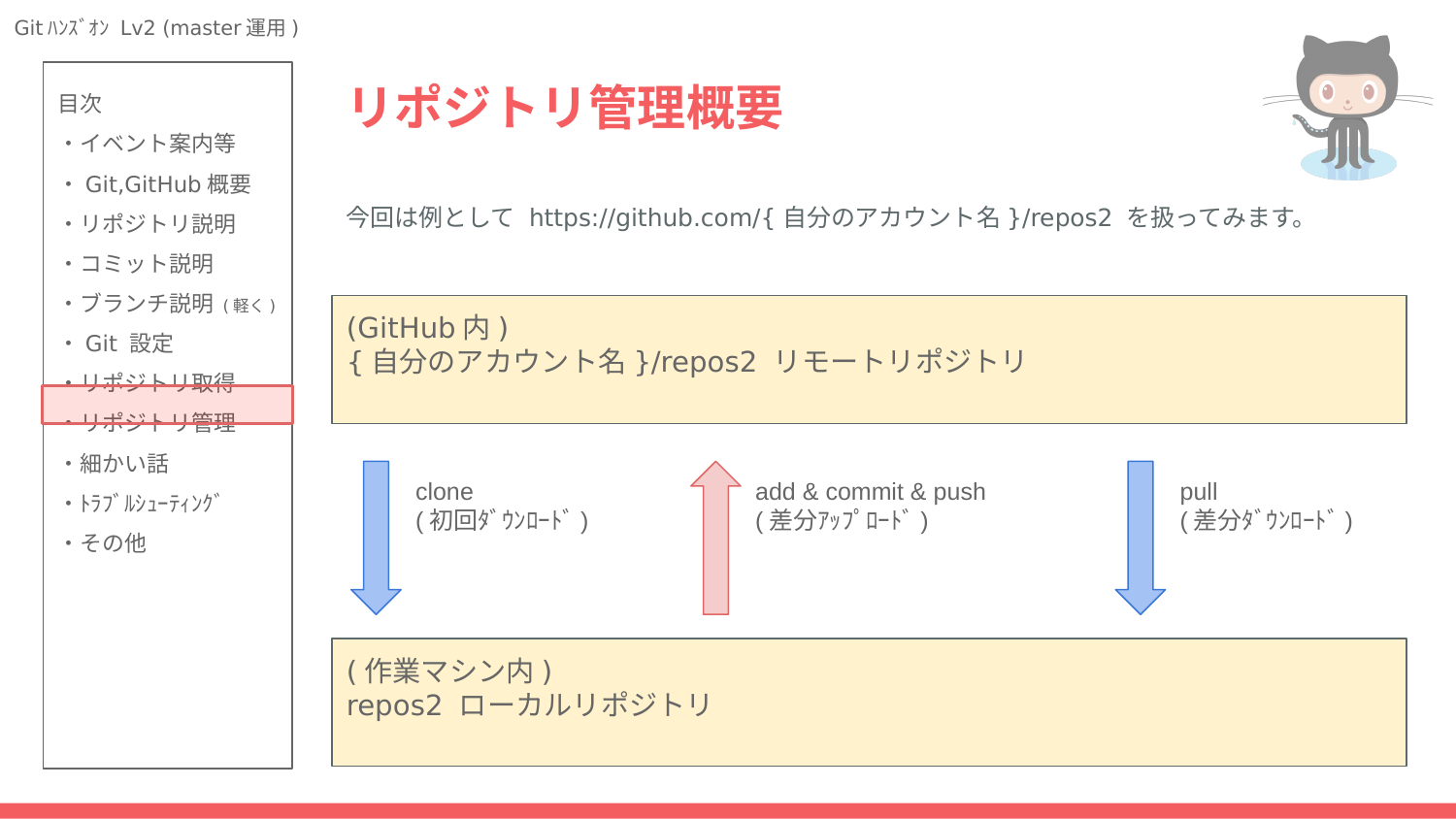

# リポジトリ管理概要
今回は例として https://github.com/{自分のアカウント名}/repos2 を扱ってみます。
(GitHub内)
{自分のアカウント名}/repos2 リモートリポジトリ

clone
(初回ﾀﾞｳﾝﾛｰﾄﾞ)
add & commit & push
(差分ｱｯﾌﾟﾛｰﾄﾞ)
pull
(差分ﾀﾞｳﾝﾛｰﾄﾞ)

(作業マシン内)
repos2 ローカルリポジトリ